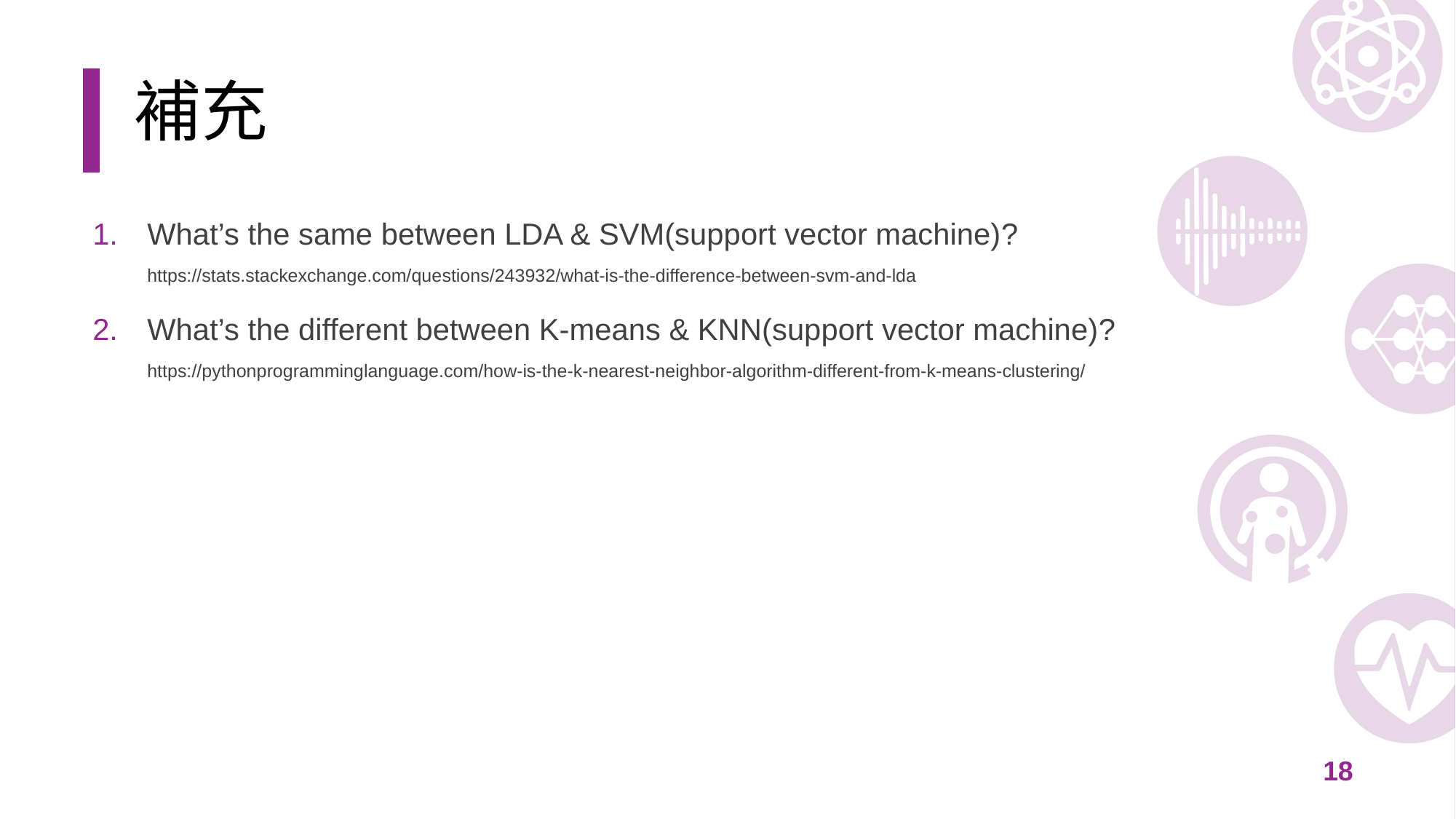

# 補充
What’s the same between LDA & SVM(support vector machine)?
https://stats.stackexchange.com/questions/243932/what-is-the-difference-between-svm-and-lda
What’s the different between K-means & KNN(support vector machine)?
https://pythonprogramminglanguage.com/how-is-the-k-nearest-neighbor-algorithm-different-from-k-means-clustering/
18